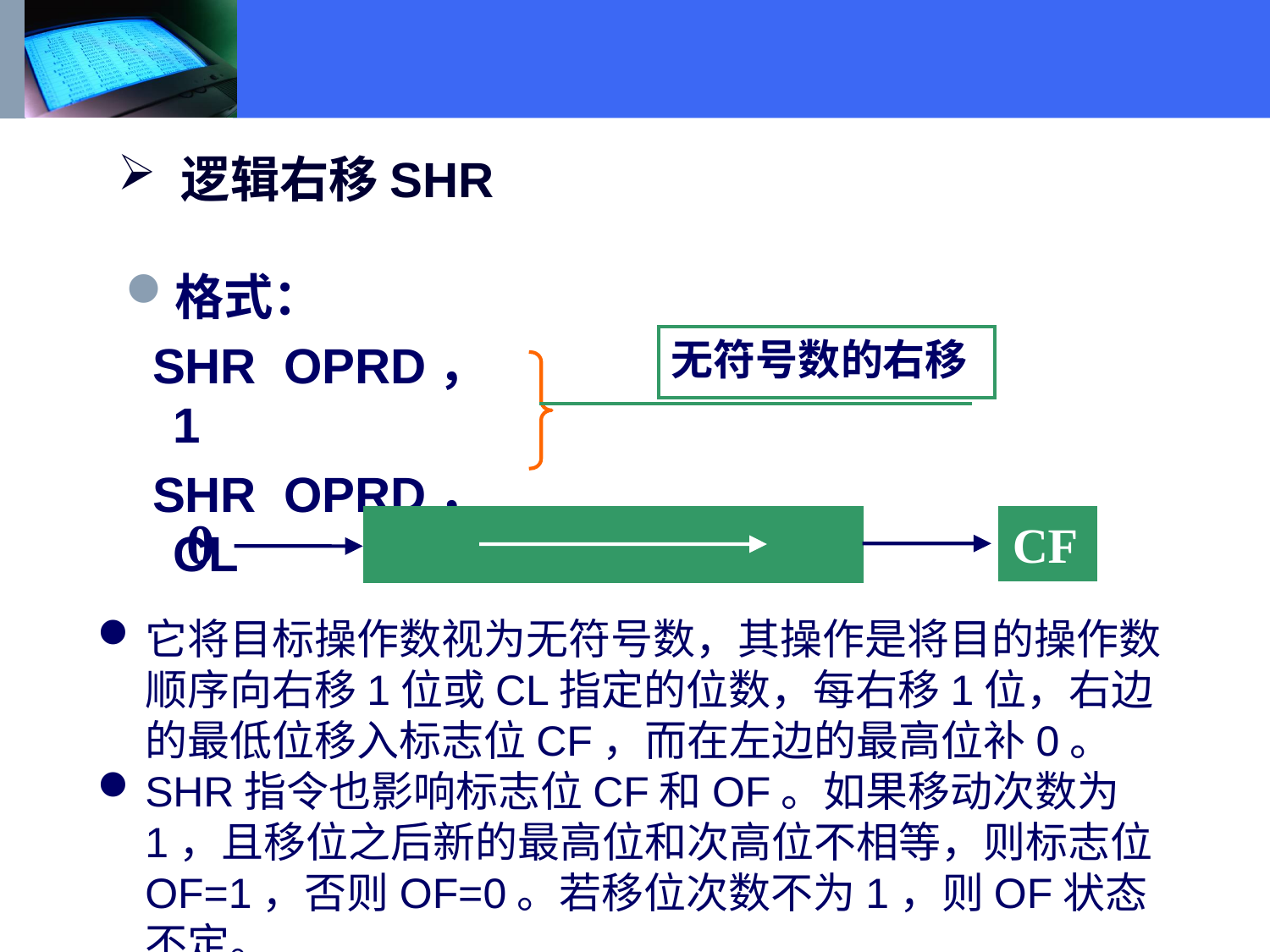

逻辑右移SHR
格式：
  SHR  OPRD，1
  SHR  OPRD，CL
无符号数的右移

0

CF

它将目标操作数视为无符号数，其操作是将目的操作数顺序向右移1位或CL指定的位数，每右移1位，右边的最低位移入标志位CF，而在左边的最高位补0。
SHR指令也影响标志位CF和OF。如果移动次数为1，且移位之后新的最高位和次高位不相等，则标志位OF=1，否则OF=0。若移位次数不为1，则OF状态不定。